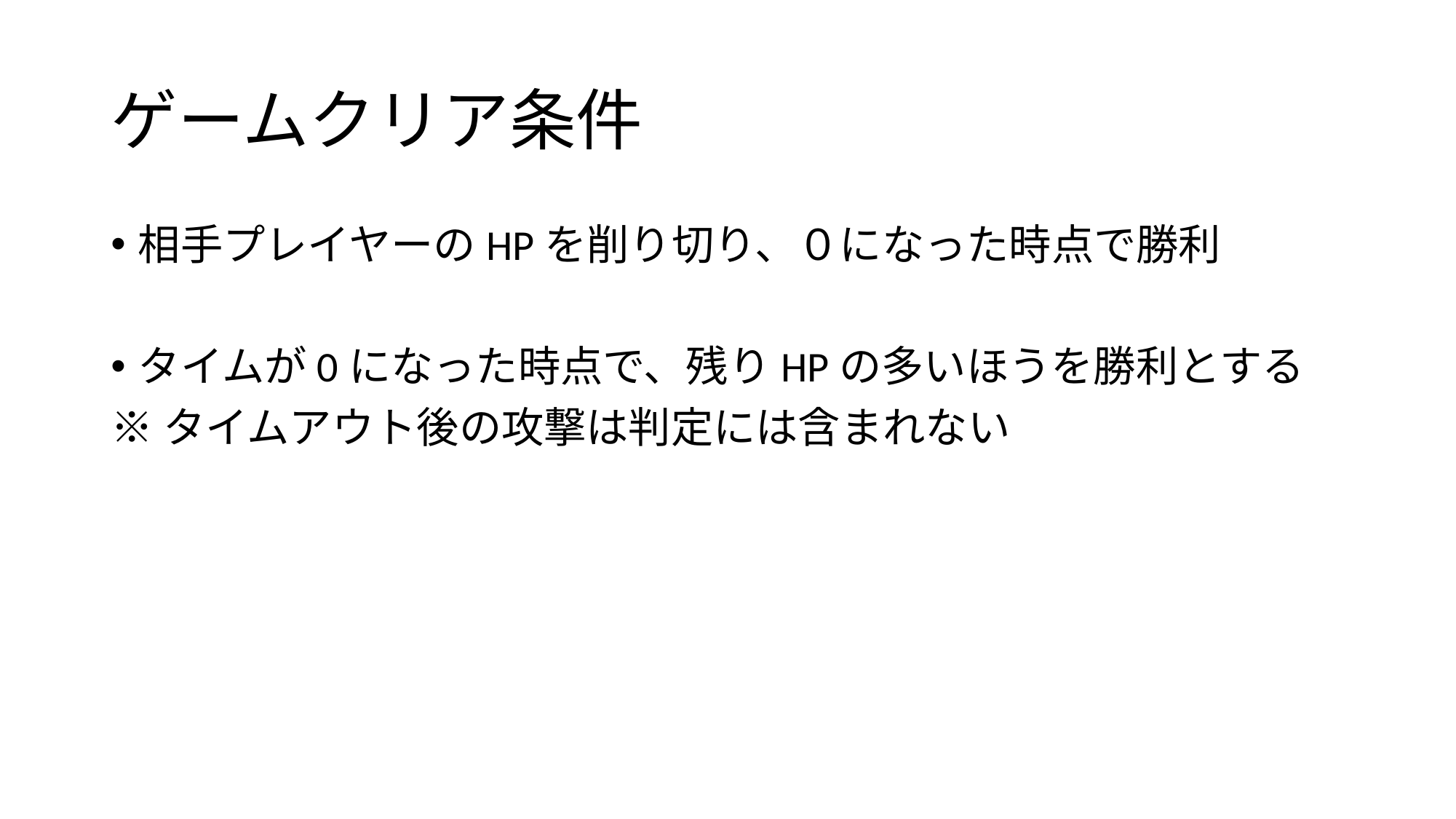

# ゲームクリア条件
相手プレイヤーのHPを削り切り、０になった時点で勝利

タイムが0になった時点で、残りHPの多いほうを勝利とする
※タイムアウト後の攻撃は判定には含まれない